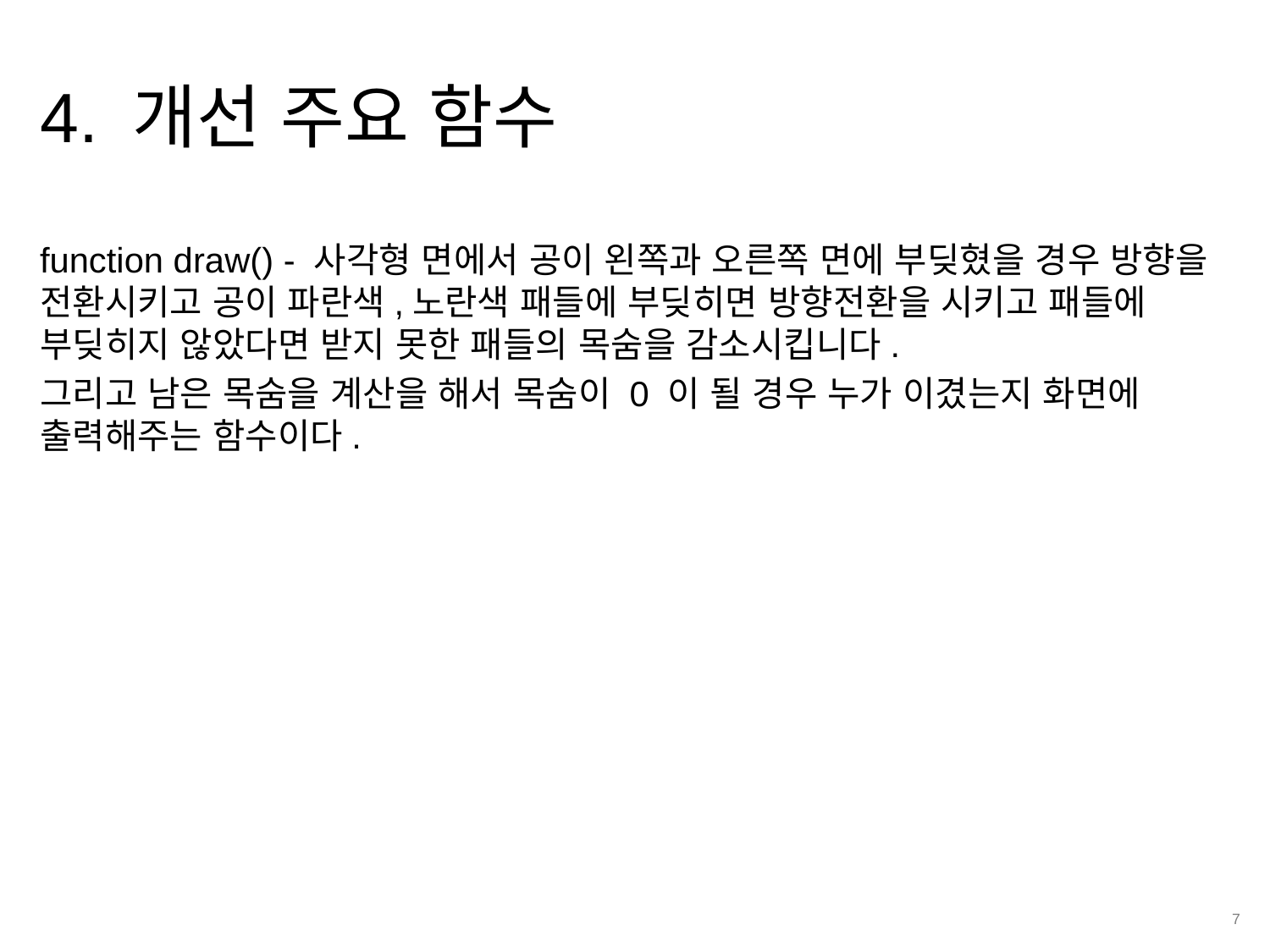

# 4. 개선 주요 함수
function draw() - 사각형 면에서 공이 왼쪽과 오른쪽 면에 부딪혔을 경우 방향을 전환시키고 공이 파란색,노란색 패들에 부딪히면 방향전환을 시키고 패들에 부딪히지 않았다면 받지 못한 패들의 목숨을 감소시킵니다.
그리고 남은 목숨을 계산을 해서 목숨이 0 이 될 경우 누가 이겼는지 화면에 출력해주는 함수이다.